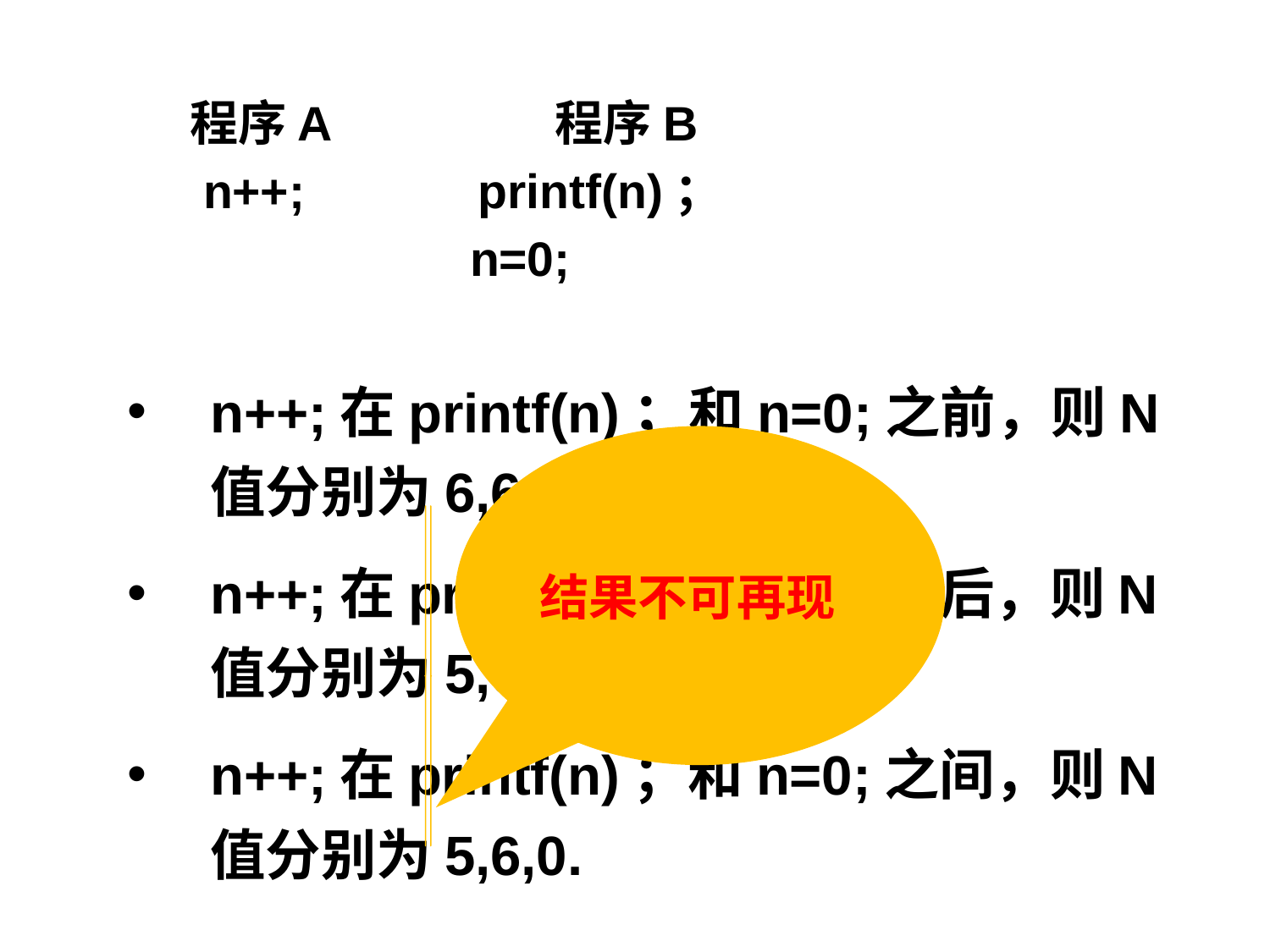

程序A                程序B
 n++;             printf(n)；
                     n=0;

n++;在printf(n)；和n=0;之前，则N值分别为6,6,0.
n++;在printf(n)；和n=0;之后，则N值分别为5,0,1.
n++;在printf(n)；和n=0;之间，则N值分别为5,6,0.

结果不可再现